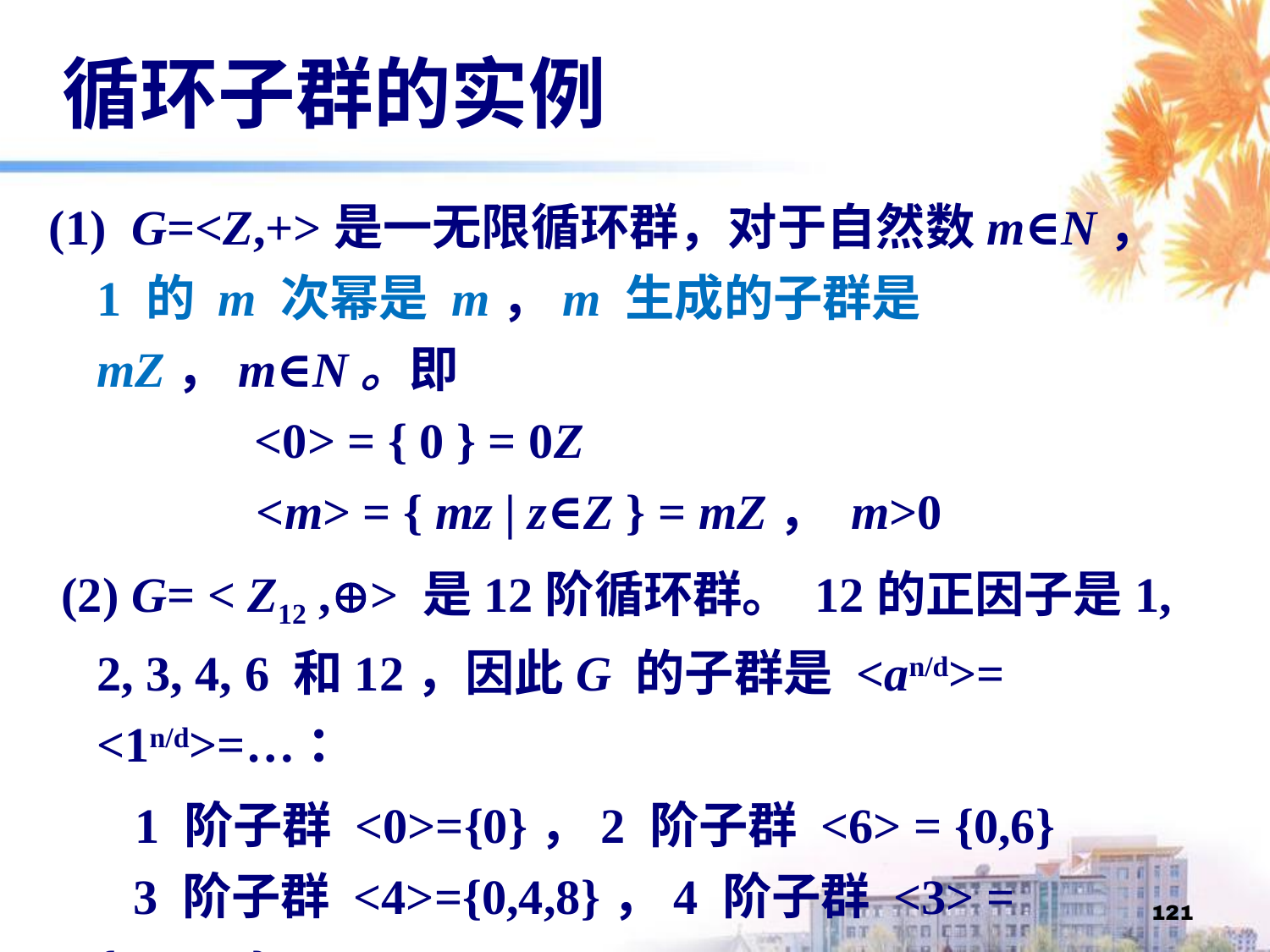

# 循环子群的实例
(1)  G=<Z,+>是一无限循环群，对于自然数m∈N，1 的 m 次幂是 m，m 生成的子群是 mZ，m∈N。即
             <0> = { 0 } = 0Z
             <m> = { mz | z∈Z } = mZ， m>0
 (2) G= < Z12 ,⊕> 是12阶循环群。 12的正因子是1, 2, 3, 4, 6 和12，因此G 的子群是 <an/d>= <1n/d>=…：
       1 阶子群 <0>={0}，2 阶子群 <6> = {0,6}
   3 阶子群 <4>={0,4,8}，4 阶子群 <3> = {0,3,6,9}
       6 阶子群<2>={0,2,4,6,8,10}，12 阶子群<1> = Z12
121